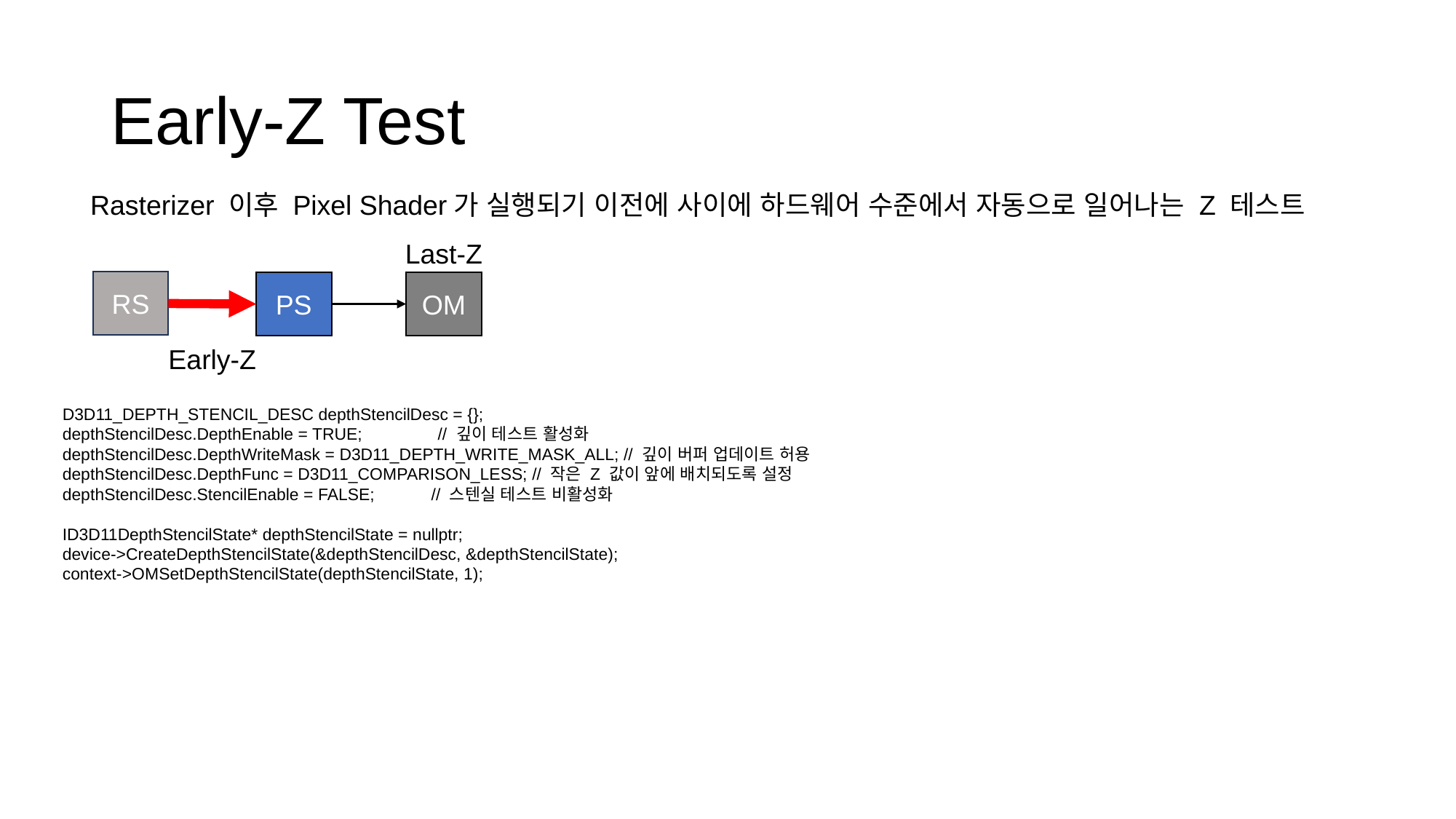

# Early-Z Test
Rasterizer 이후 Pixel Shader가 실행되기 이전에 사이에 하드웨어 수준에서 자동으로 일어나는 Z 테스트

Last-Z
RS
PS
OM
Early-Z
D3D11_DEPTH_STENCIL_DESC depthStencilDesc = {};
depthStencilDesc.DepthEnable = TRUE;                // 깊이 테스트 활성화
depthStencilDesc.DepthWriteMask = D3D11_DEPTH_WRITE_MASK_ALL; // 깊이 버퍼 업데이트 허용
depthStencilDesc.DepthFunc = D3D11_COMPARISON_LESS; // 작은 Z 값이 앞에 배치되도록 설정
depthStencilDesc.StencilEnable = FALSE;            // 스텐실 테스트 비활성화

ID3D11DepthStencilState* depthStencilState = nullptr;
device->CreateDepthStencilState(&depthStencilDesc, &depthStencilState);
context->OMSetDepthStencilState(depthStencilState, 1);